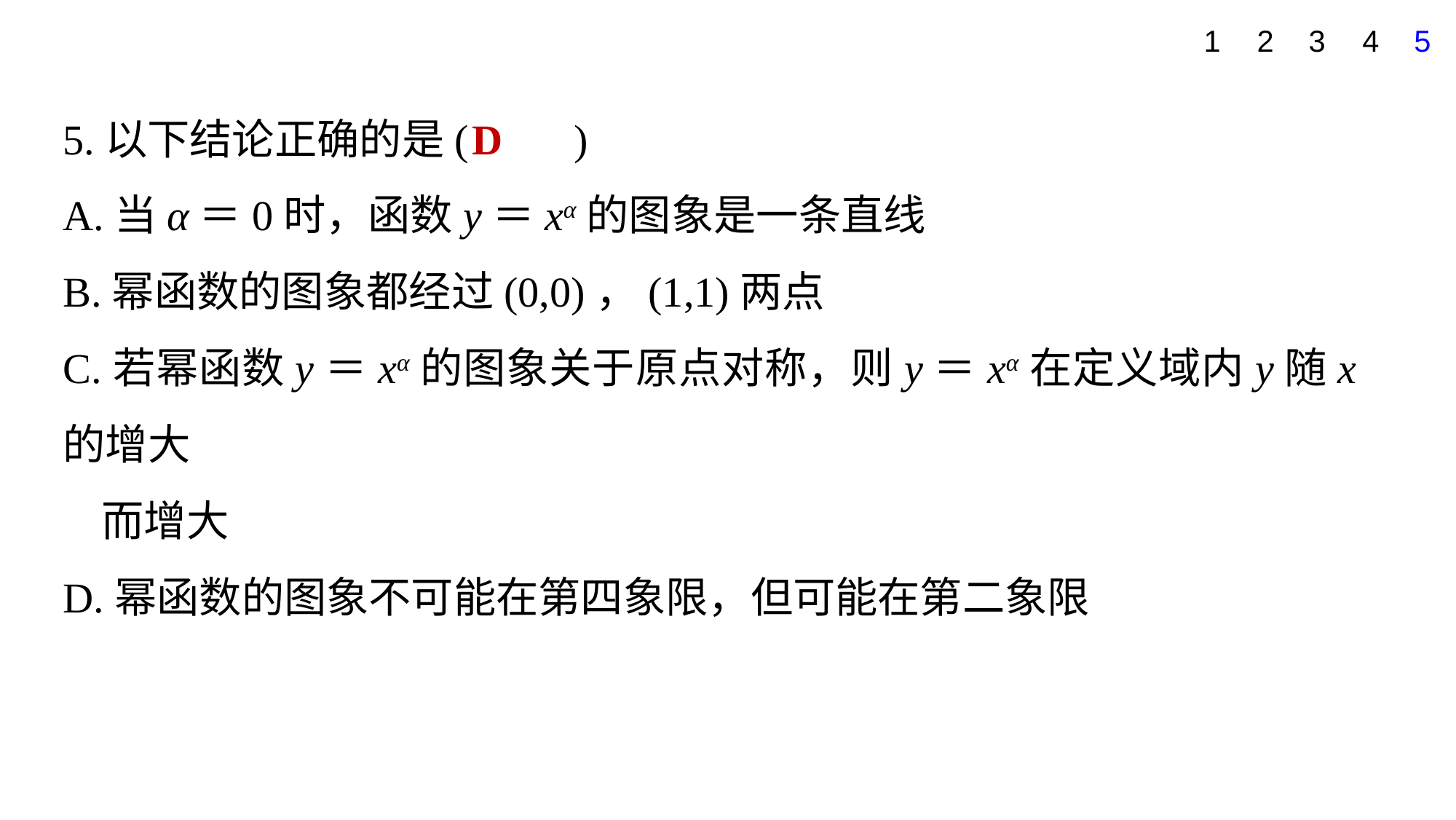

4
5
1
2
3
5.以下结论正确的是(　　)
A.当α＝0时，函数y＝xα的图象是一条直线
B.幂函数的图象都经过(0,0)，(1,1)两点
C.若幂函数y＝xα的图象关于原点对称，则y＝xα在定义域内y随x的增大
   而增大
D.幂函数的图象不可能在第四象限，但可能在第二象限
D